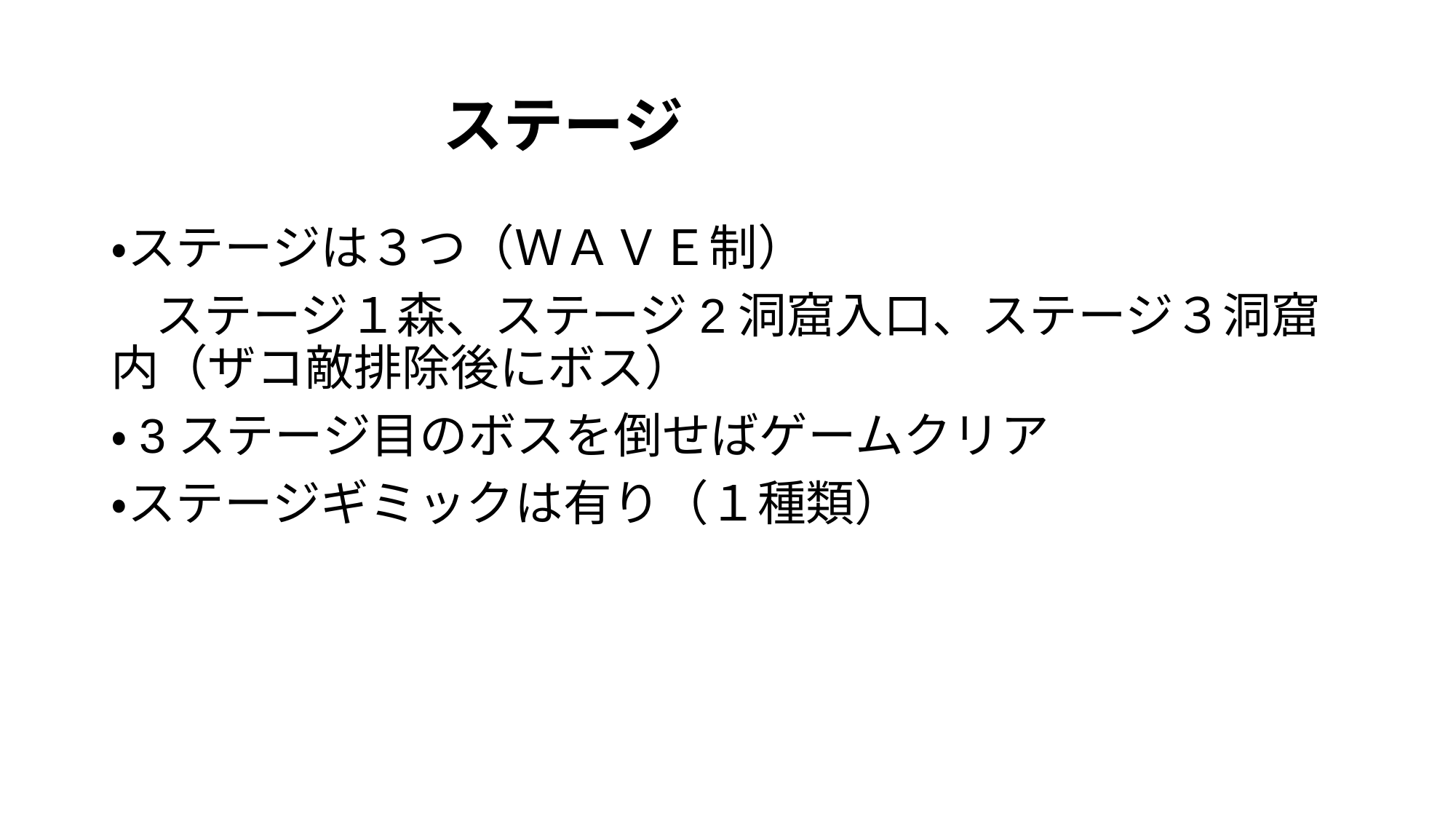

ステージ

・ステージは３つ（ＷＡＶＥ制）
   ステージ１森、ステージ2洞窟入口、ステージ３洞窟内（ザコ敵排除後にボス）
・3ステージ目のボスを倒せばゲームクリア
・ステージギミックは有り（１種類）